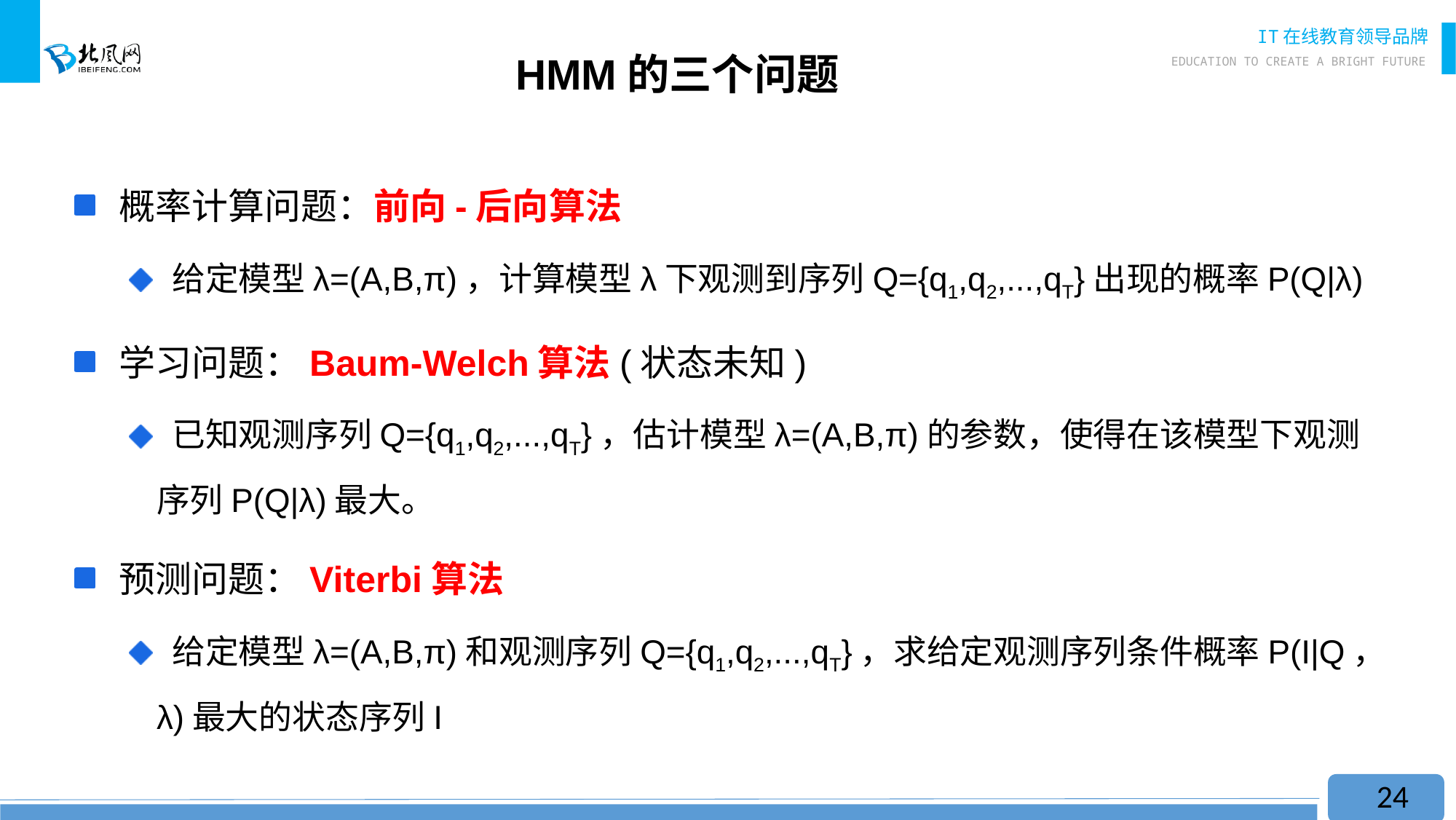

# HMM的三个问题
 概率计算问题：前向-后向算法
 给定模型λ=(A,B,π)，计算模型λ下观测到序列Q={q1,q2,...,qT}出现的概率P(Q|λ)
 学习问题：Baum-Welch算法(状态未知)
 已知观测序列Q={q1,q2,...,qT}，估计模型λ=(A,B,π)的参数，使得在该模型下观测序列P(Q|λ)最大。
 预测问题：Viterbi算法
 给定模型λ=(A,B,π)和观测序列Q={q1,q2,...,qT}，求给定观测序列条件概率P(I|Q，λ)最大的状态序列I